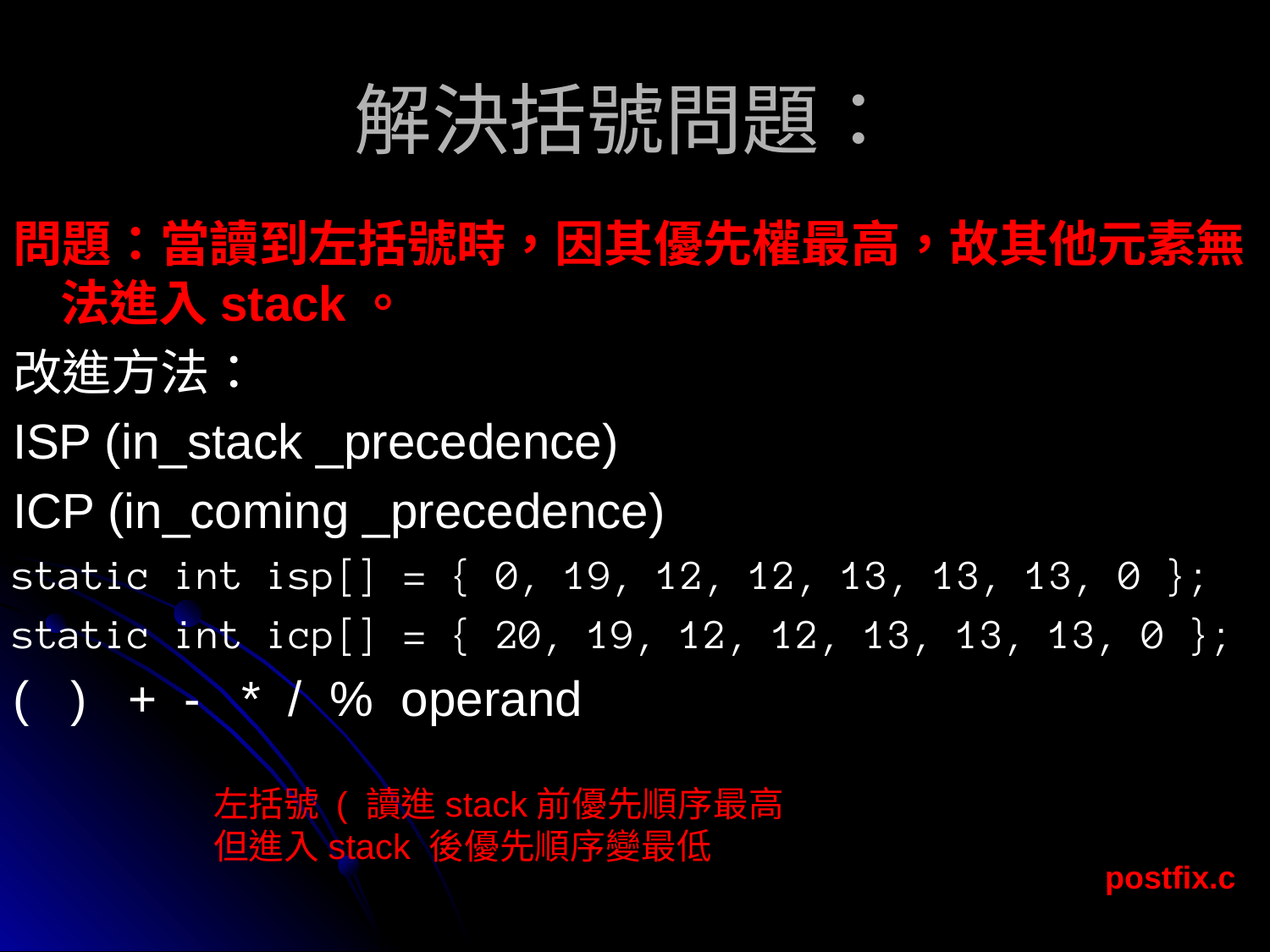

# 解決括號問題：
問題：當讀到左括號時，因其優先權最高，故其他元素無法進入stack。
改進方法：
ISP (in_stack _precedence)
ICP (in_coming _precedence)
static int isp[] = { 0, 19, 12, 12, 13, 13, 13, 0 };
static int icp[] = { 20, 19, 12, 12, 13, 13, 13, 0 };
(   )   +  -   *  /  %  operand
左括號 ( 讀進stack前優先順序最高
但進入stack 後優先順序變最低
postfix.c